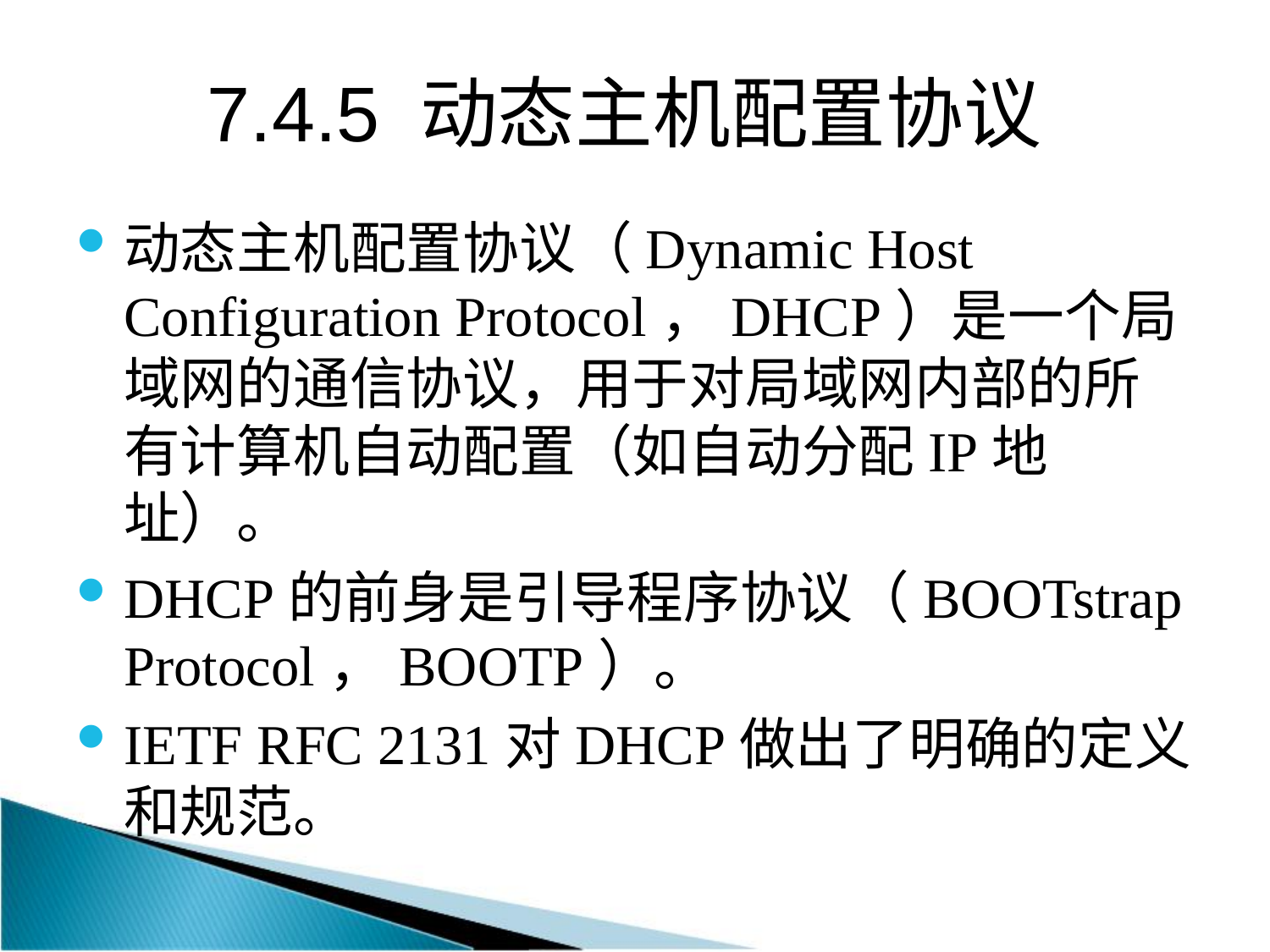

# 7.4.5 动态主机配置协议
动态主机配置协议（Dynamic Host Configuration Protocol，DHCP）是一个局域网的通信协议，用于对局域网内部的所有计算机自动配置（如自动分配IP地址）。
DHCP的前身是引导程序协议（BOOTstrap Protocol，BOOTP）。
IETF RFC 2131对DHCP做出了明确的定义和规范。